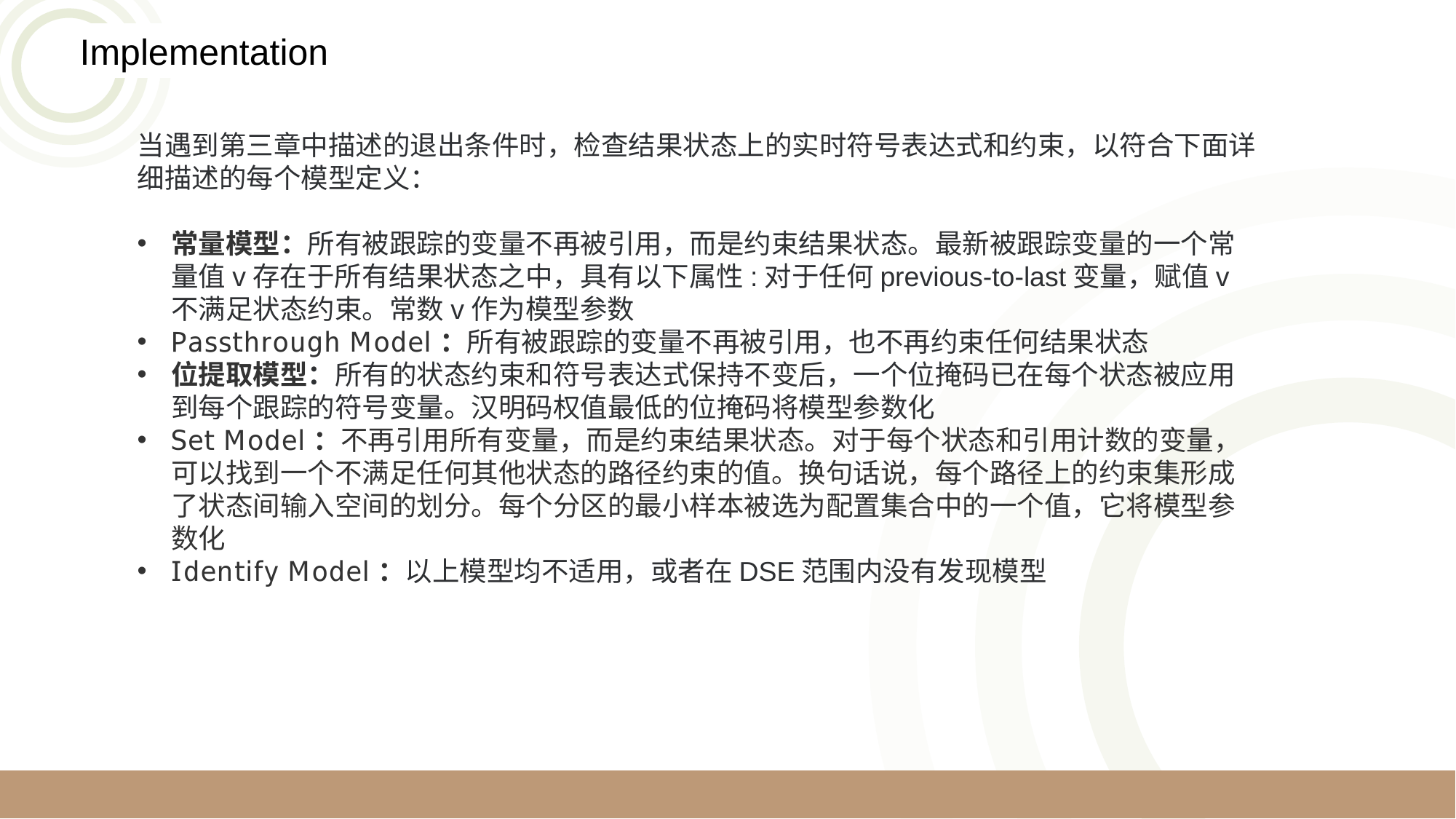

Implementation
当遇到第三章中描述的退出条件时，检查结果状态上的实时符号表达式和约束，以符合下面详细描述的每个模型定义：

常量模型：所有被跟踪的变量不再被引用，而是约束结果状态。最新被跟踪变量的一个常量值v存在于所有结果状态之中，具有以下属性:对于任何previous-to-last变量，赋值v不满足状态约束。常数v作为模型参数
Passthrough Model：所有被跟踪的变量不再被引用，也不再约束任何结果状态
位提取模型：所有的状态约束和符号表达式保持不变后，一个位掩码已在每个状态被应用到每个跟踪的符号变量。汉明码权值最低的位掩码将模型参数化
Set Model：不再引用所有变量，而是约束结果状态。对于每个状态和引用计数的变量，可以找到一个不满足任何其他状态的路径约束的值。换句话说，每个路径上的约束集形成了状态间输入空间的划分。每个分区的最小样本被选为配置集合中的一个值，它将模型参数化
Identify Model：以上模型均不适用，或者在DSE范围内没有发现模型